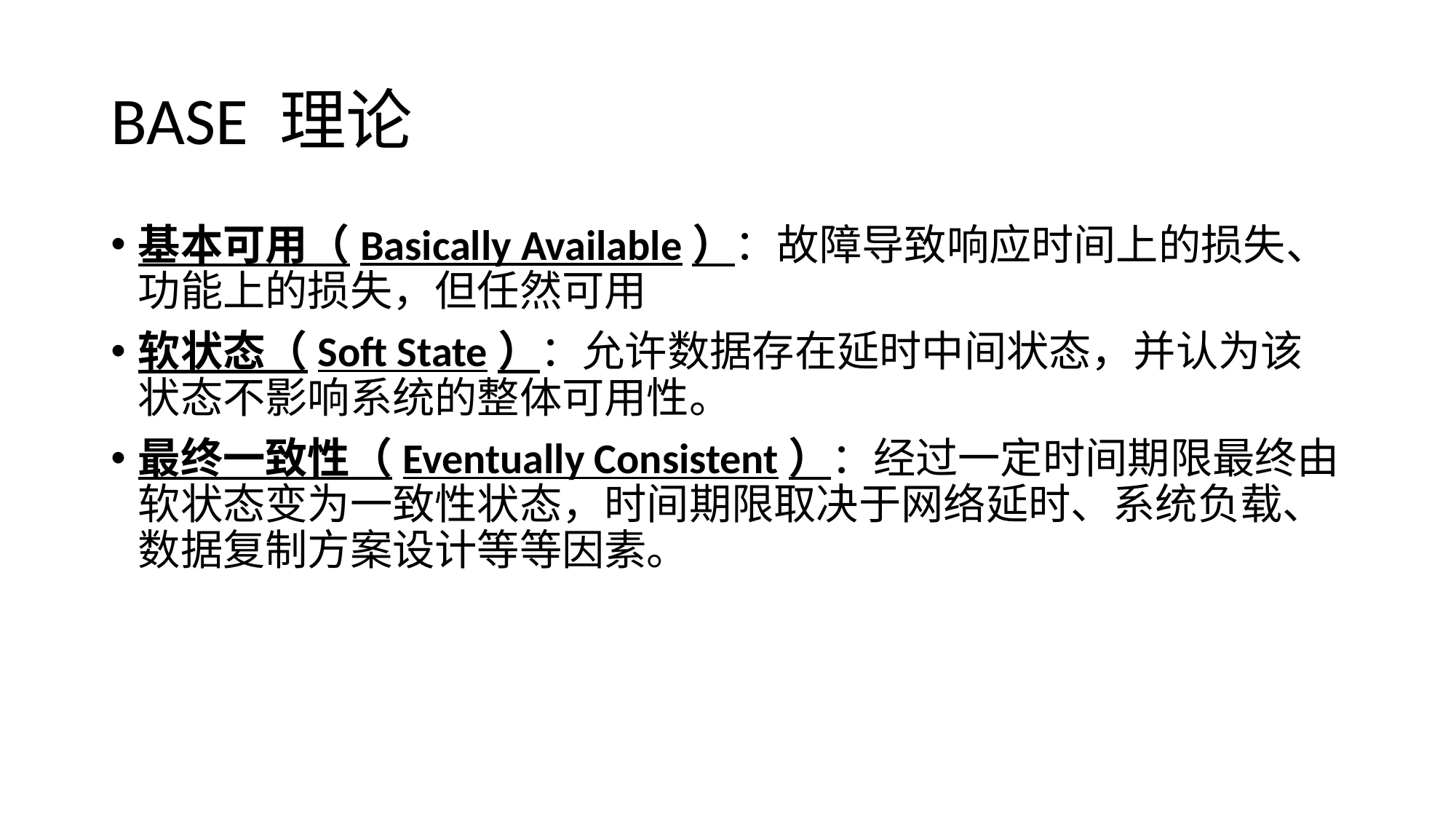

# BASE 理论
基本可用（Basically Available）：故障导致响应时间上的损失、功能上的损失，但任然可用
软状态（Soft State）：允许数据存在延时中间状态，并认为该状态不影响系统的整体可用性。
最终一致性（Eventually Consistent）：经过一定时间期限最终由软状态变为一致性状态，时间期限取决于网络延时、系统负载、数据复制方案设计等等因素。